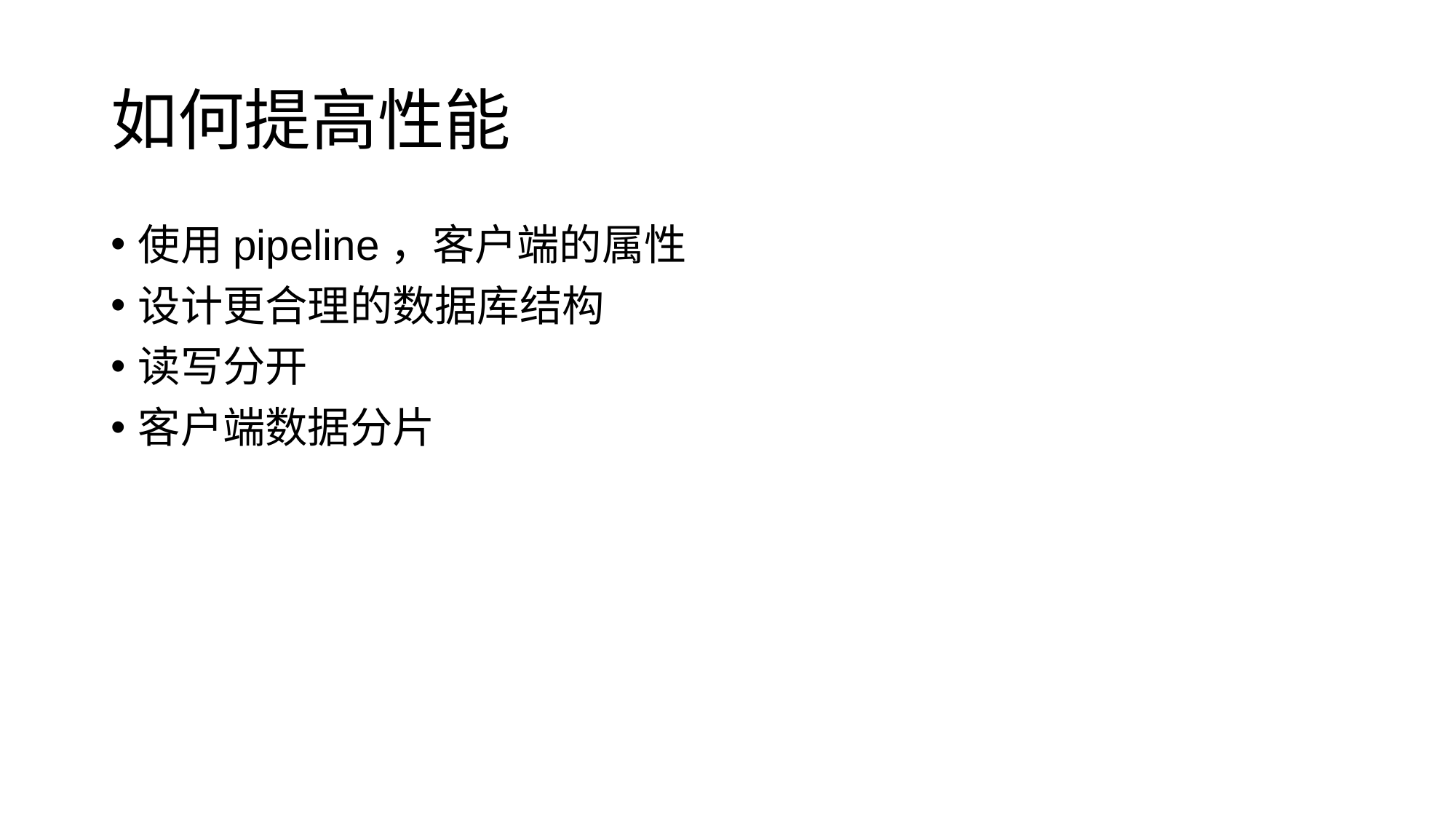

# 如何提高性能
使用pipeline，客户端的属性
设计更合理的数据库结构
读写分开
客户端数据分片